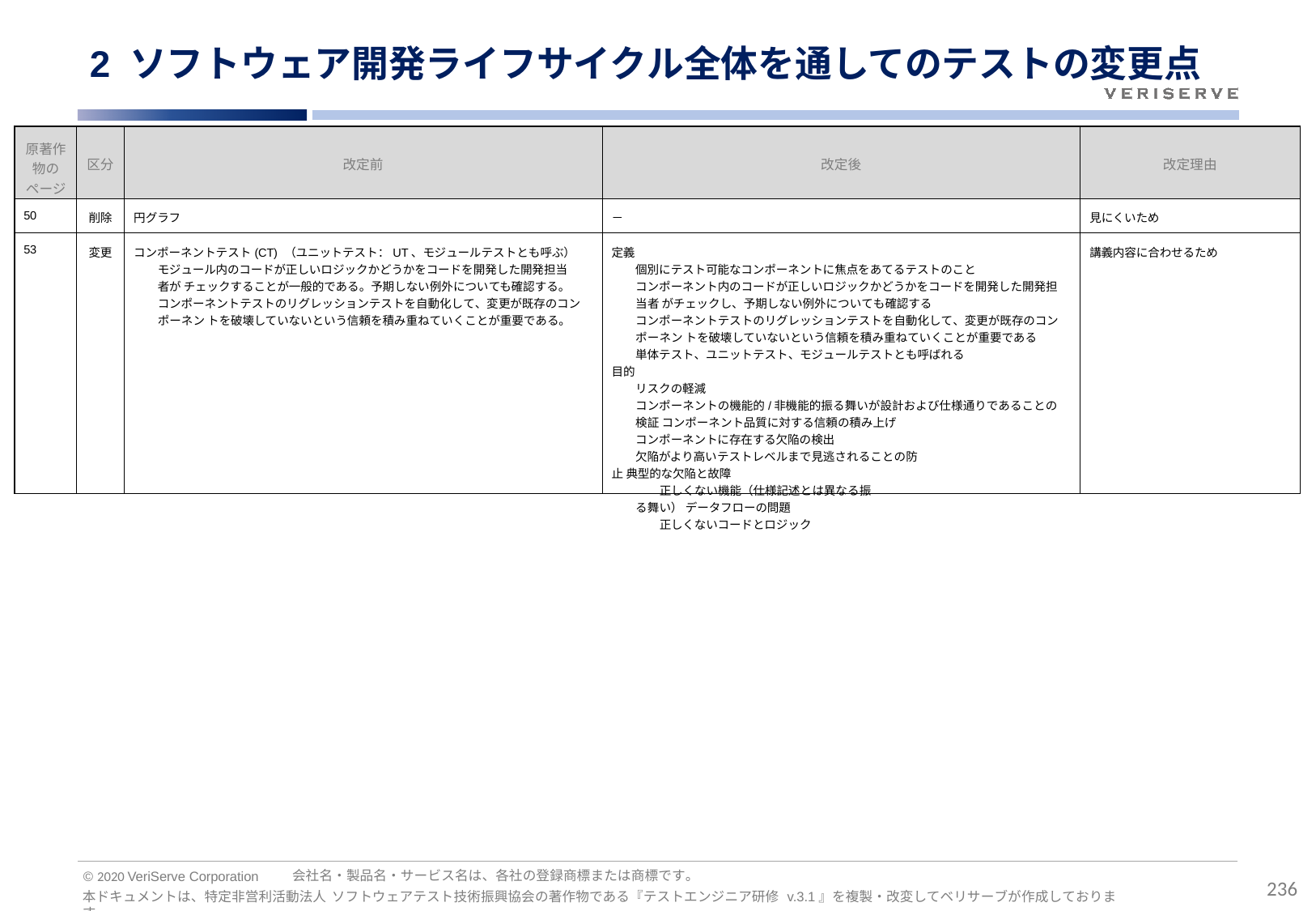

# 2 ソフトウェア開発ライフサイクル全体を通してのテストの変更点

| 原著作 物の ページ | 区分 | 改定前 | 改定後 | 改定理由 |
| --- | --- | --- | --- | --- |
| 50 | 削除 | 円グラフ | － | 見にくいため |
| 53 | 変更 | コンポーネントテスト(CT) （ユニットテスト：UT、モジュールテストとも呼ぶ） モジュール内のコードが正しいロジックかどうかをコードを開発した開発担当者が チェックすることが一般的である。予期しない例外についても確認する。 コンポーネントテストのリグレッションテストを自動化して、変更が既存のコンポーネン トを破壊していないという信頼を積み重ねていくことが重要である。 | 定義 個別にテスト可能なコンポーネントに焦点をあてるテストのこと コンポーネント内のコードが正しいロジックかどうかをコードを開発した開発担当者 がチェックし、予期しない例外についても確認する コンポーネントテストのリグレッションテストを自動化して、変更が既存のコンポーネン トを破壊していないという信頼を積み重ねていくことが重要である 単体テスト、ユニットテスト、モジュールテストとも呼ばれる 目的 リスクの軽減 コンポーネントの機能的/非機能的振る舞いが設計および仕様通りであることの検証 コンポーネント品質に対する信頼の積み上げ コンポーネントに存在する欠陥の検出 欠陥がより高いテストレベルまで見逃されることの防止 典型的な欠陥と故障 正しくない機能（仕様記述とは異なる振る舞い） データフローの問題 正しくないコードとロジック | 講義内容に合わせるため |
会社名・製品名・サービス名は、各社の登録商標または商標です。
© 2020 VeriServe Corporation
236
本ドキュメントは、特定非営利活動法人 ソフトウェアテスト技術振興協会の著作物である『テストエンジニア研修 v.3.1』を複製・改変してベリサーブが作成しております。